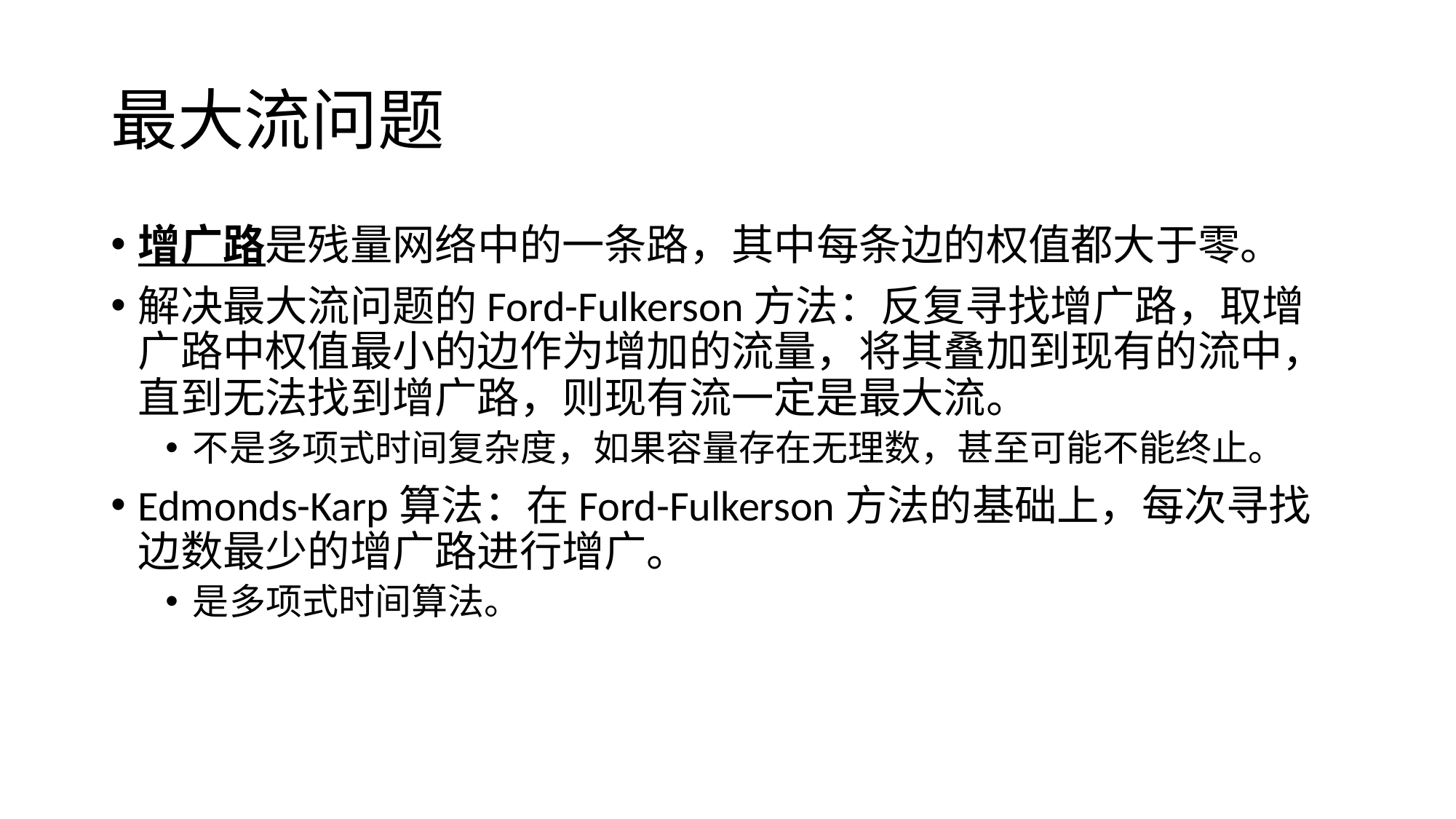

# 最大流问题
增广路是残量网络中的一条路，其中每条边的权值都大于零。
解决最大流问题的Ford-Fulkerson方法：反复寻找增广路，取增广路中权值最小的边作为增加的流量，将其叠加到现有的流中，直到无法找到增广路，则现有流一定是最大流。
不是多项式时间复杂度，如果容量存在无理数，甚至可能不能终止。
Edmonds-Karp算法：在Ford-Fulkerson方法的基础上，每次寻找边数最少的增广路进行增广。
是多项式时间算法。